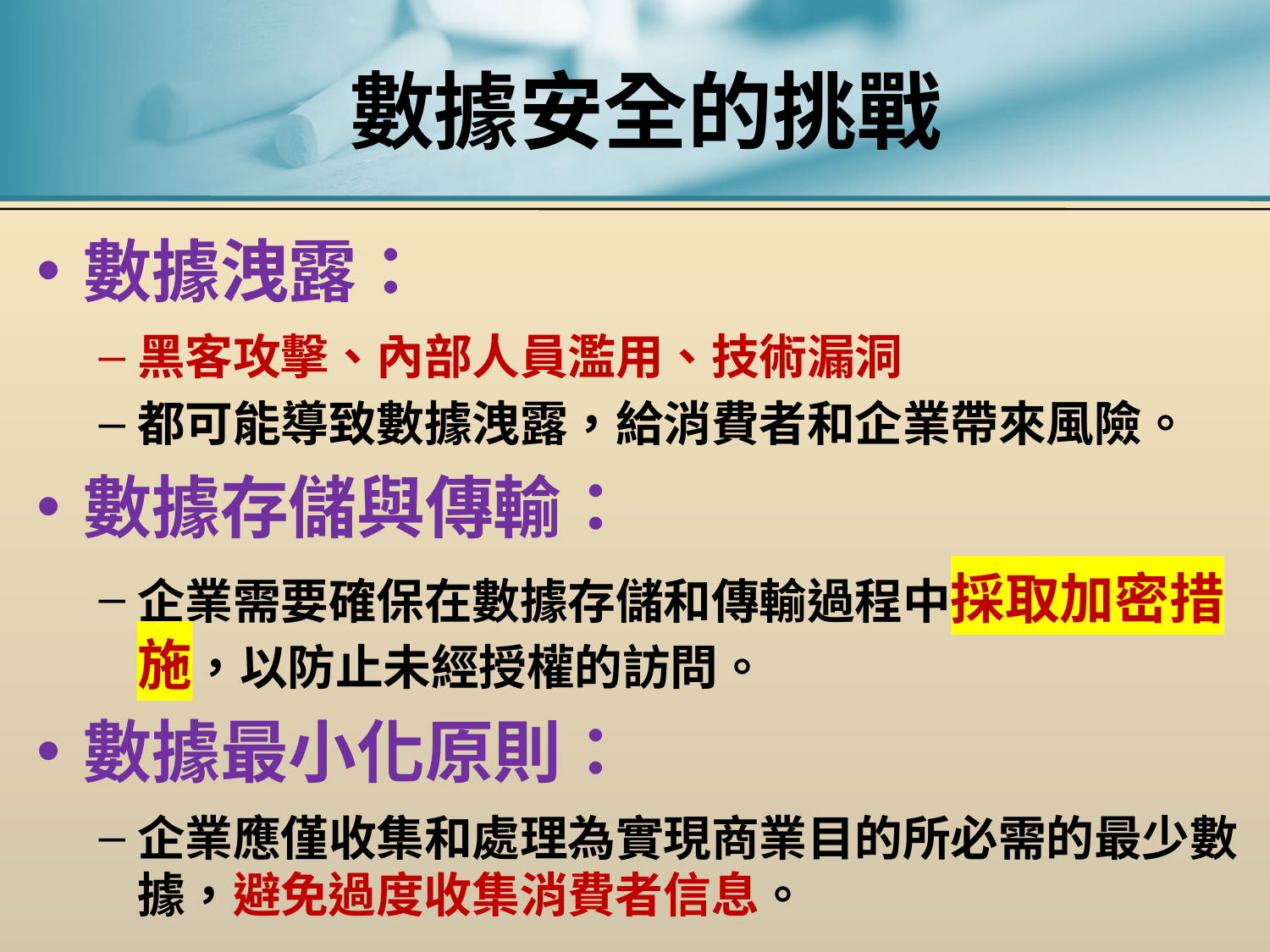

# 數據安全的挑戰
數據洩露：
黑客攻擊、內部人員濫用、技術漏洞
都可能導致數據洩露，給消費者和企業帶來風險。
數據存儲與傳輸：
企業需要確保在數據存儲和傳輸過程中採取加密措施，以防止未經授權的訪問。
數據最小化原則：
企業應僅收集和處理為實現商業目的所必需的最少數據，避免過度收集消費者信息。